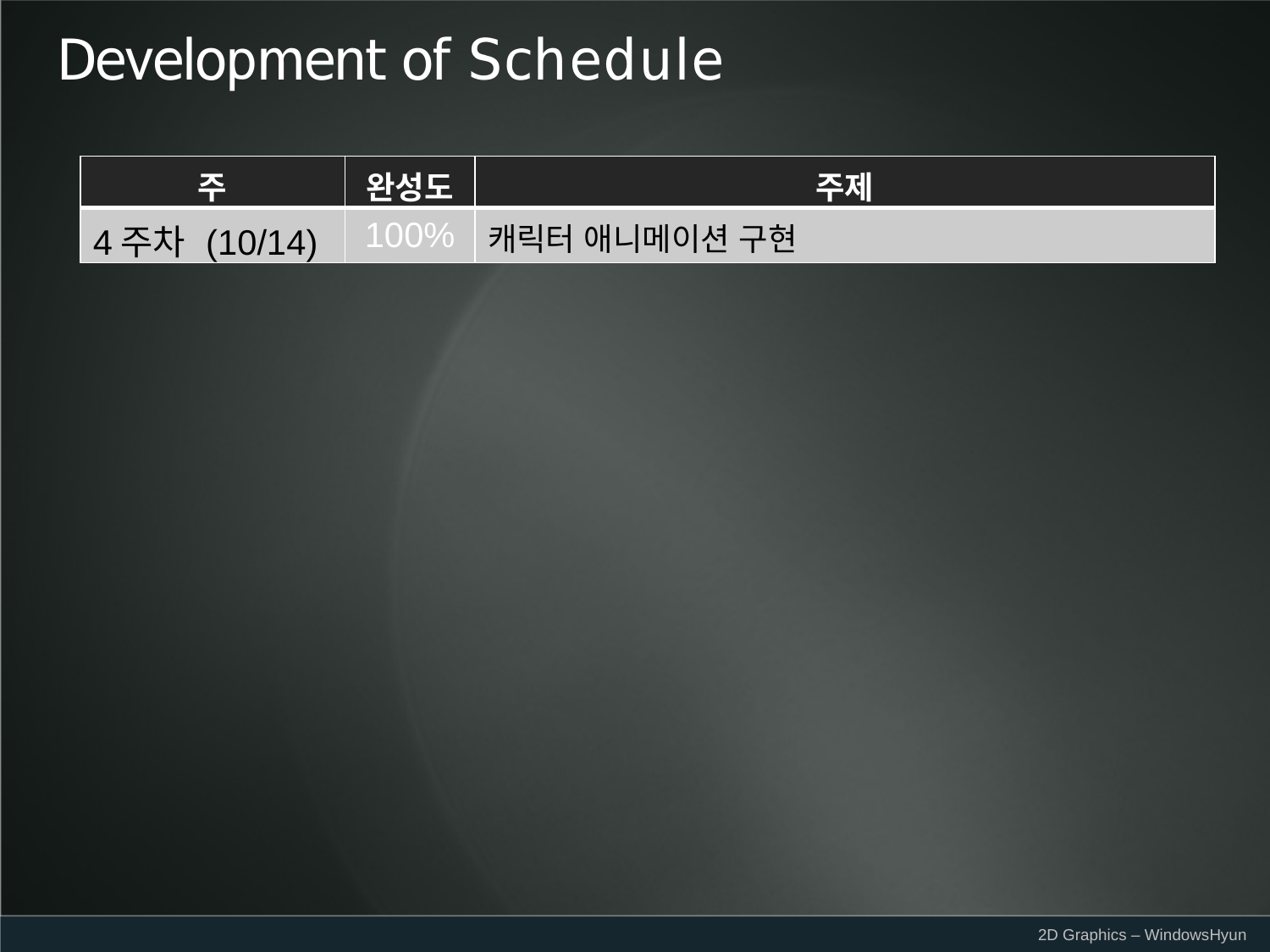

Development of Schedule
| 주 | 완성도 | 주제 |
| --- | --- | --- |
| 4주차 (10/14) | 100% | 캐릭터 애니메이션 구현 |